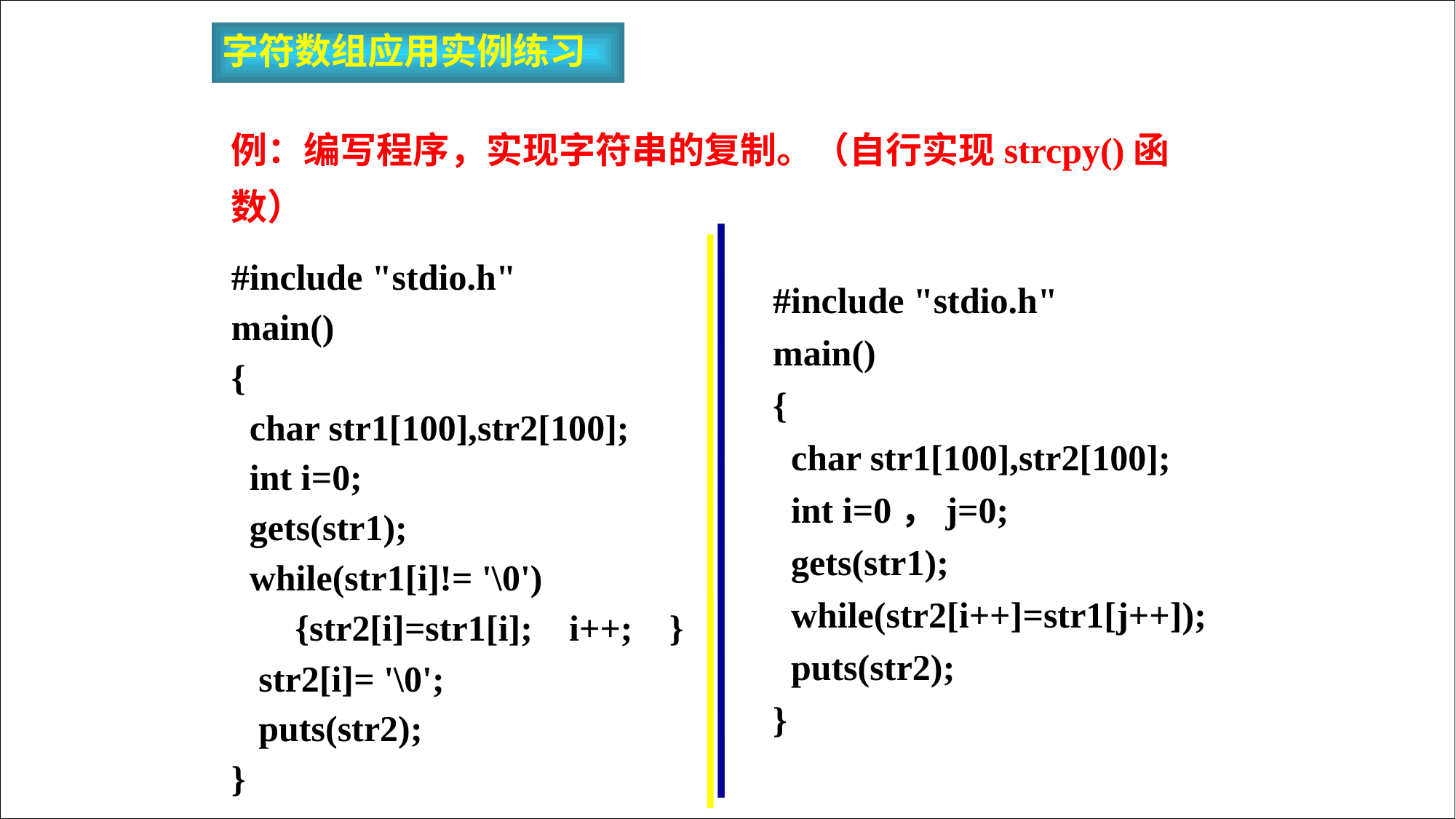

字符数组应用实例练习
例：编写程序，实现字符串的复制。（自行实现strcpy()函数）

#include "stdio.h"
main()
{
  char str1[100],str2[100];
  int i=0;
  gets(str1);
  while(str1[i]!= '\0')
       {str2[i]=str1[i];    i++;    }
   str2[i]= '\0';
   puts(str2);
}
#include "stdio.h"
main()
{
  char str1[100],str2[100];
  int i=0，j=0;
  gets(str1);
  while(str2[i++]=str1[j++]);
  puts(str2);
}
http://xinxi.xaufe.edu.cn
51